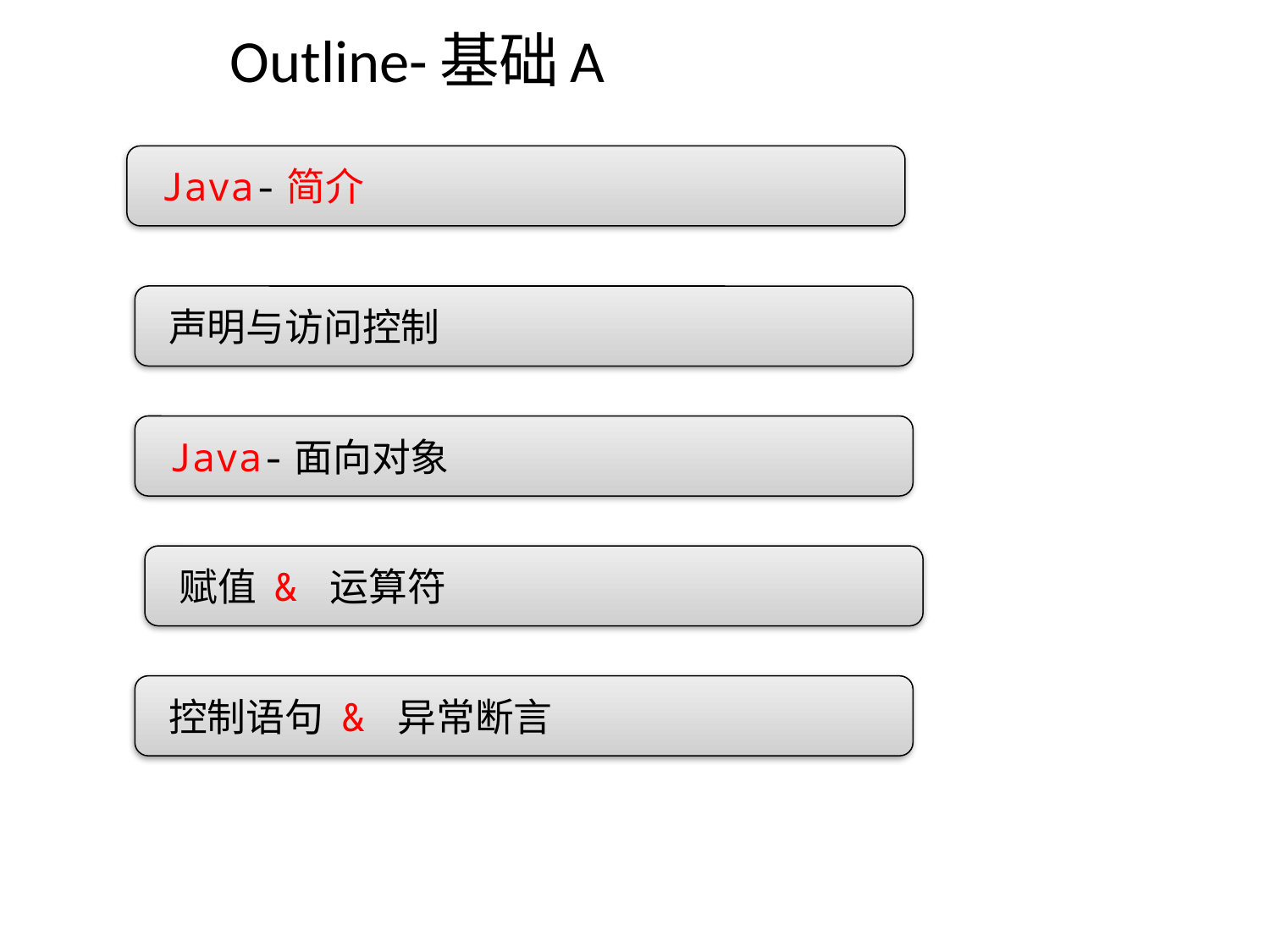

# Outline-基础A
Java-简介
声明与访问控制
Java-面向对象
赋值 & 运算符
控制语句 & 异常断言